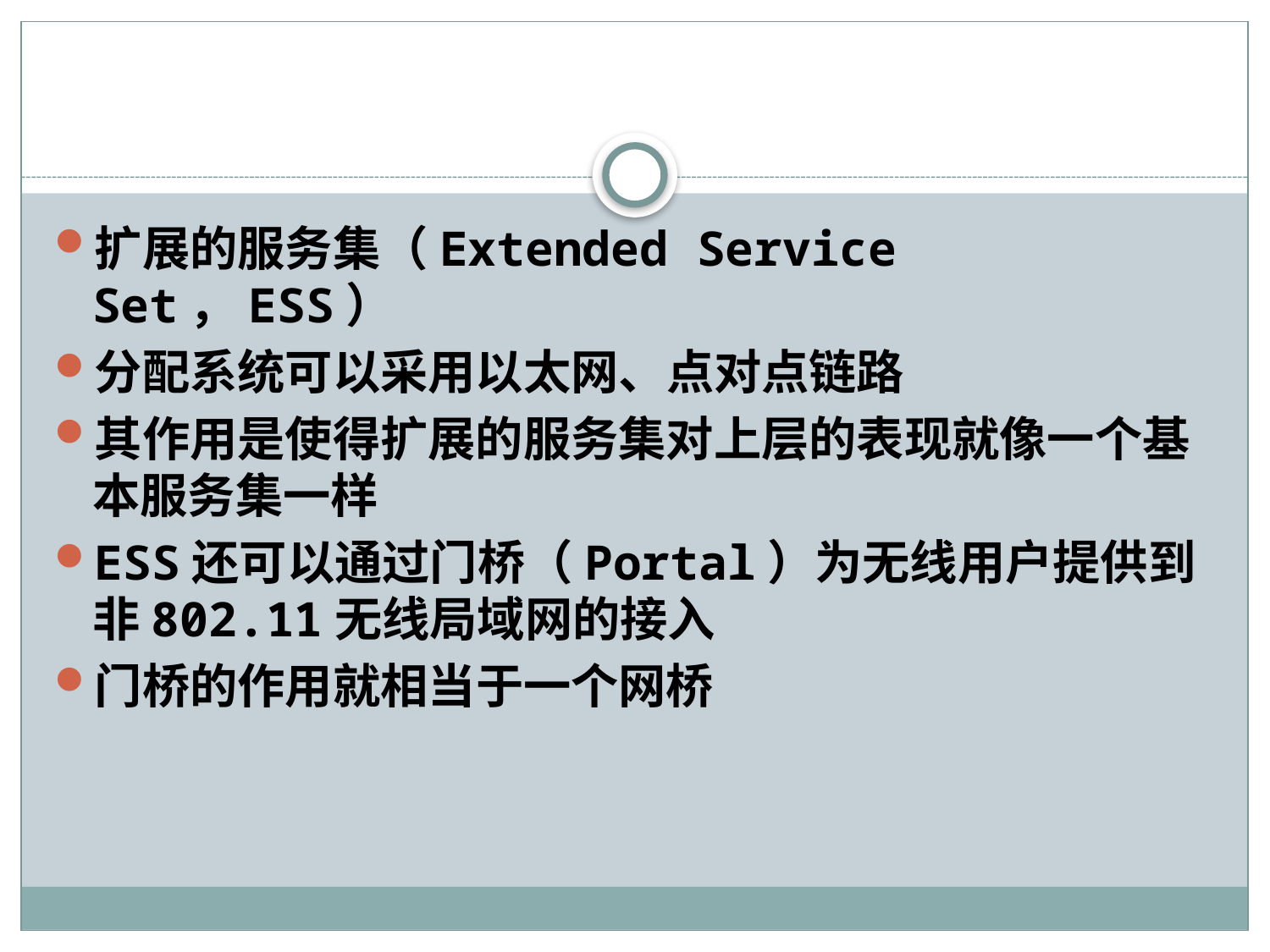

#
扩展的服务集（Extended Service Set，ESS）
分配系统可以采用以太网、点对点链路
其作用是使得扩展的服务集对上层的表现就像一个基本服务集一样
ESS还可以通过门桥（Portal）为无线用户提供到非802.11无线局域网的接入
门桥的作用就相当于一个网桥